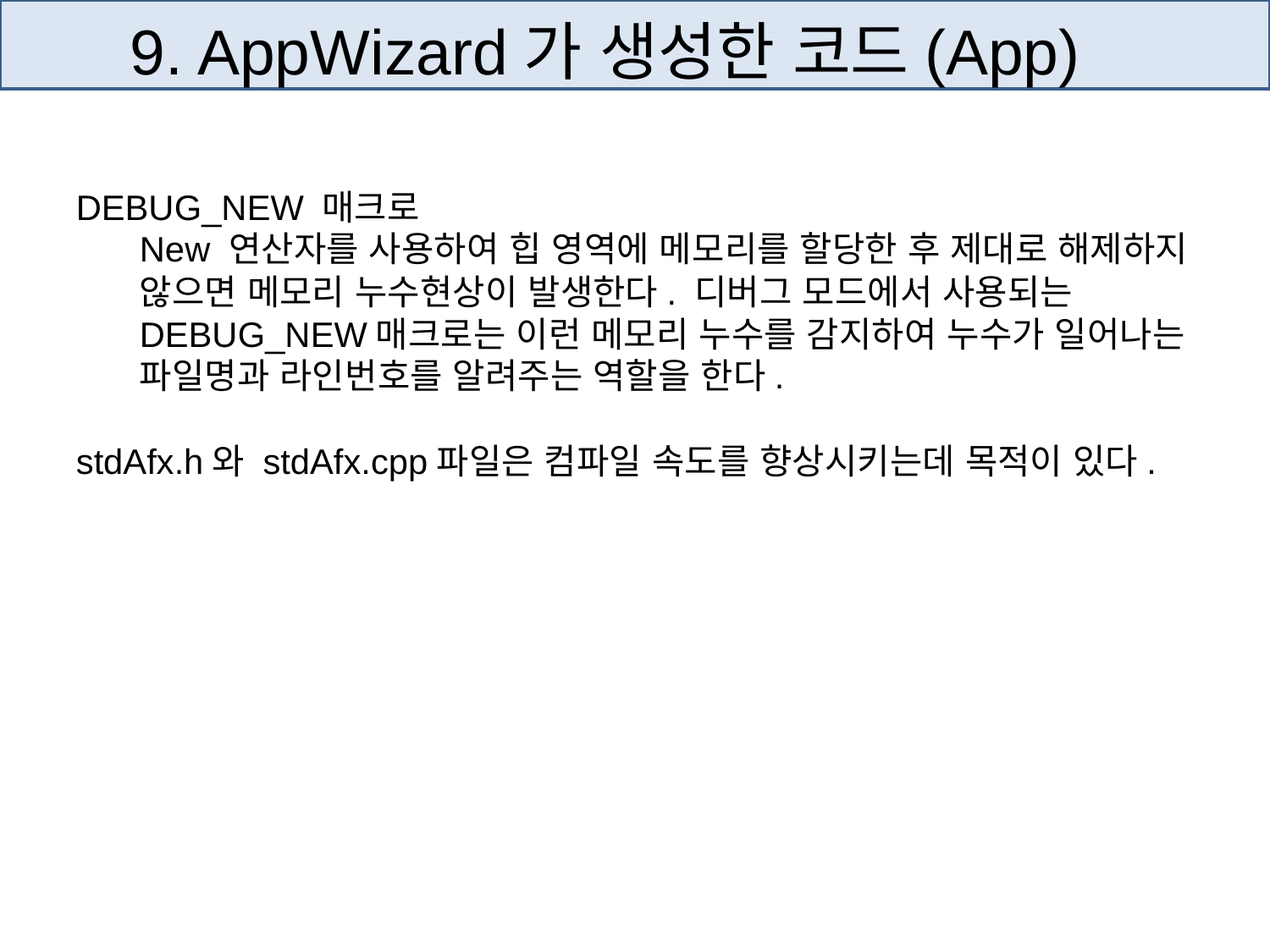

# 9. AppWizard가 생성한 코드(App)
DEBUG_NEW 매크로
New 연산자를 사용하여 힙 영역에 메모리를 할당한 후 제대로 해제하지 않으면 메모리 누수현상이 발생한다. 디버그 모드에서 사용되는 DEBUG_NEW매크로는 이런 메모리 누수를 감지하여 누수가 일어나는 파일명과 라인번호를 알려주는 역할을 한다.

stdAfx.h와 stdAfx.cpp파일은 컴파일 속도를 향상시키는데 목적이 있다.